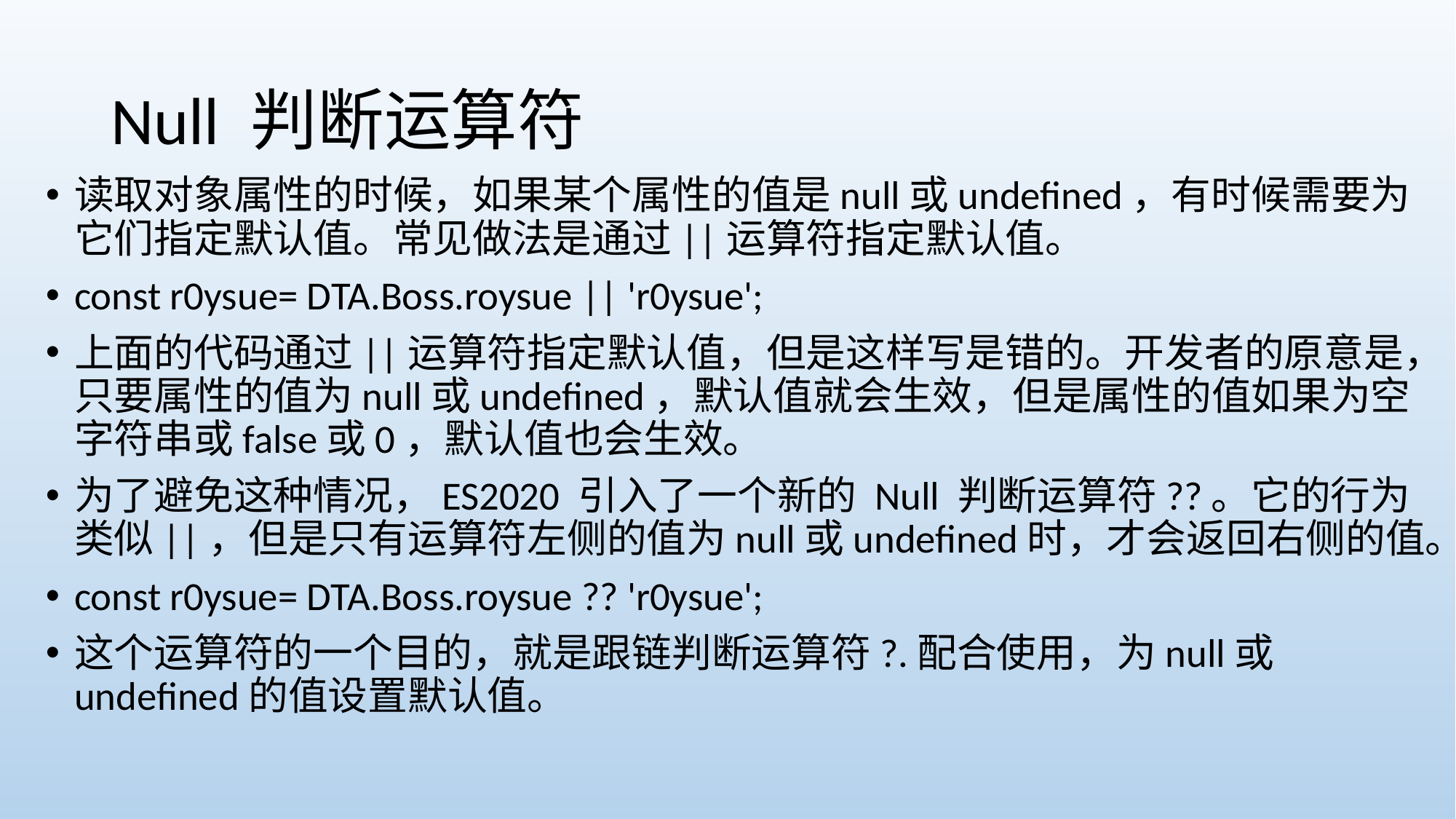

# Null 判断运算符
读取对象属性的时候，如果某个属性的值是null或undefined，有时候需要为它们指定默认值。常见做法是通过||运算符指定默认值。
const r0ysue= DTA.Boss.roysue || 'r0ysue';
上面的代码通过||运算符指定默认值，但是这样写是错的。开发者的原意是，只要属性的值为null或undefined，默认值就会生效，但是属性的值如果为空字符串或false或0，默认值也会生效。
为了避免这种情况，ES2020 引入了一个新的 Null 判断运算符??。它的行为类似||，但是只有运算符左侧的值为null或undefined时，才会返回右侧的值。
const r0ysue= DTA.Boss.roysue ?? 'r0ysue';
这个运算符的一个目的，就是跟链判断运算符?.配合使用，为null或undefined的值设置默认值。